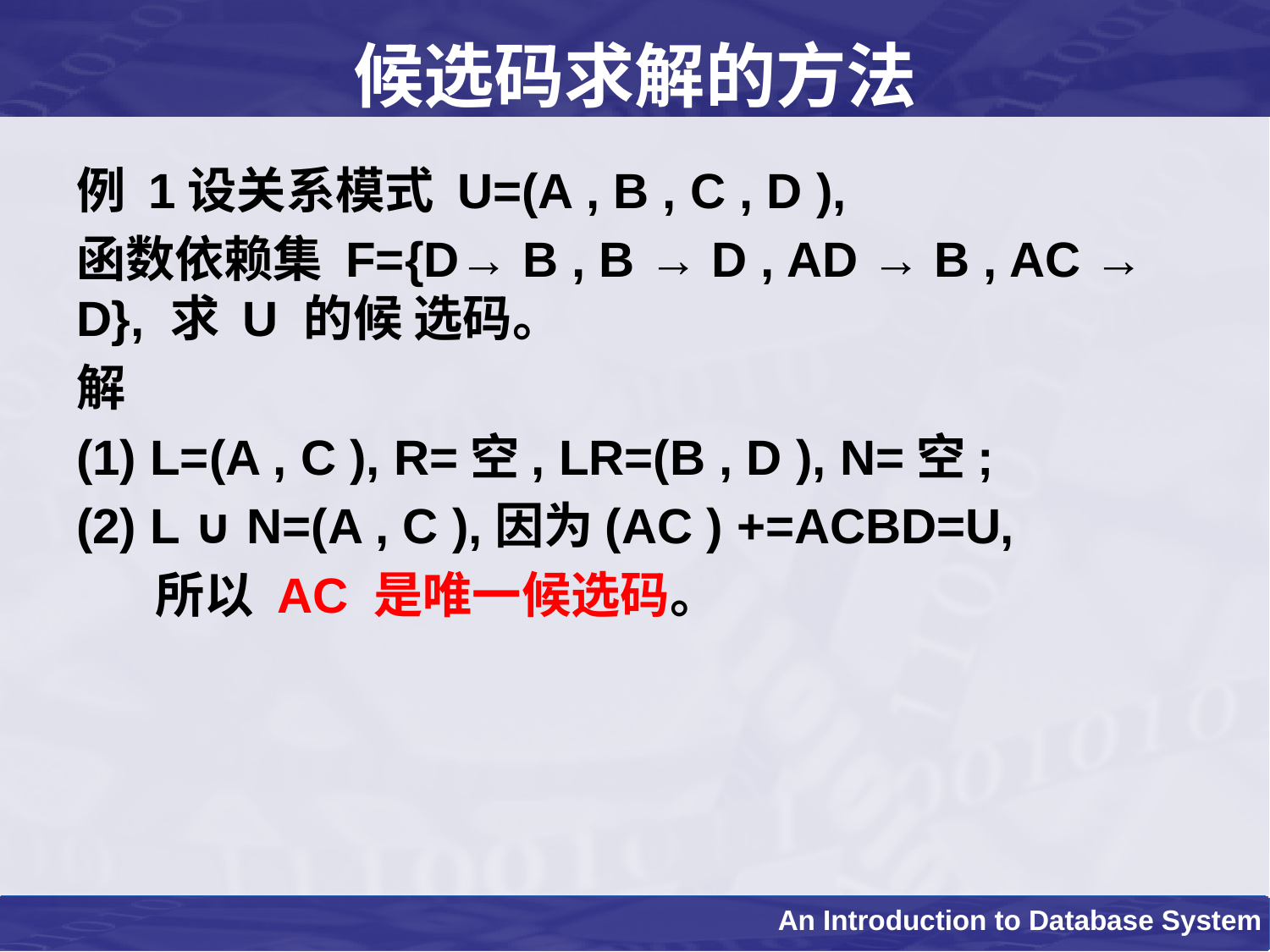

# 候选码求解的方法
例 1设关系模式 U=(A , B , C , D ),
函数依赖集 F={D→ B , B → D , AD → B , AC → D}, 求 U 的候 选码。
解
(1) L=(A , C ), R=空, LR=(B , D ), N=空;
(2) L ∪ N=(A , C ),因为(AC ) +=ACBD=U,
      所以 AC 是唯一候选码。